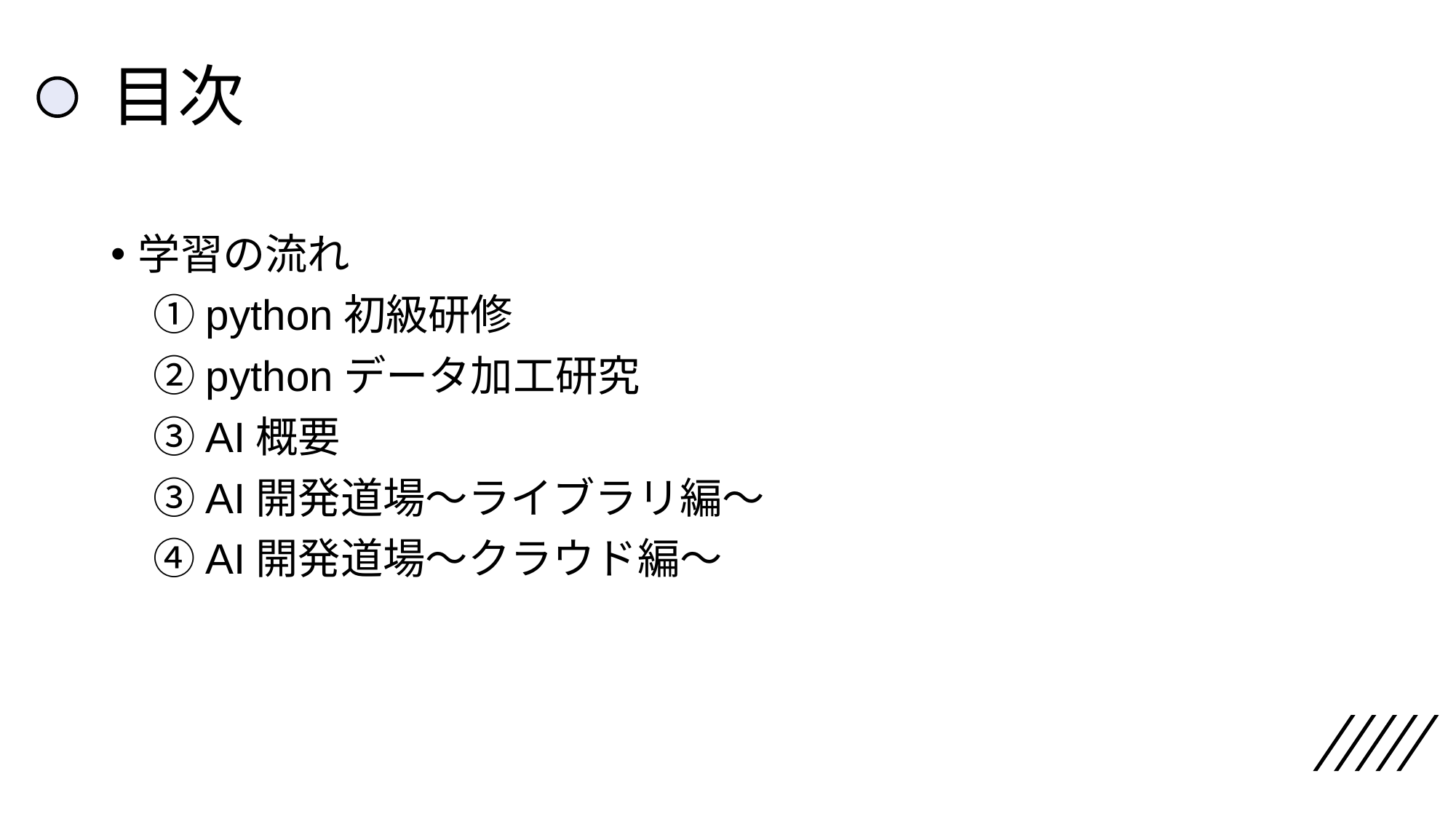

# 目次

学習の流れ
　①python初級研修
　②pythonデータ加工研究
　③AI概要
　③AI開発道場～ライブラリ編～
　④AI開発道場～クラウド編～